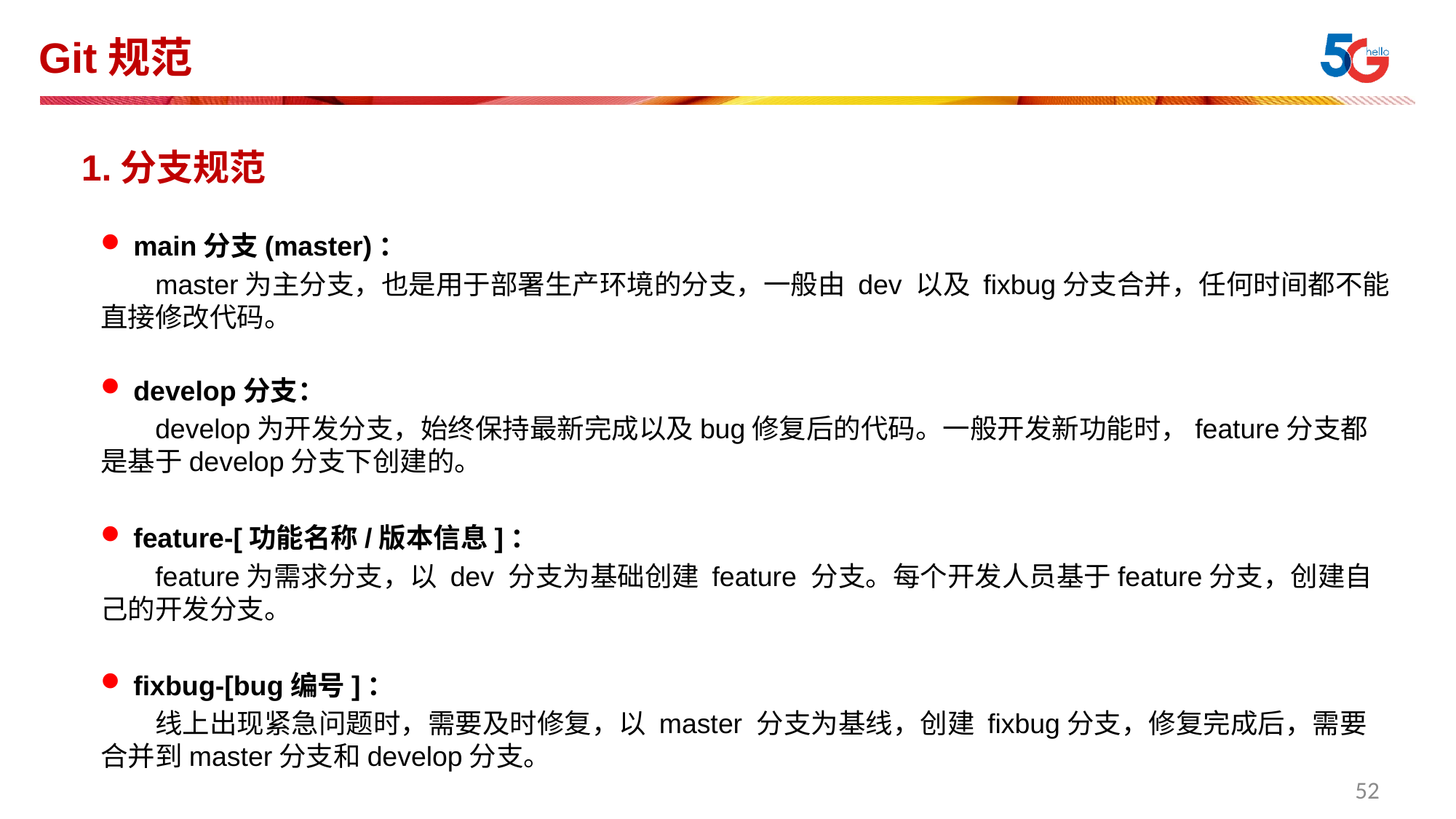

# Git规范
1.分支规范

main分支(master)：
master为主分支，也是用于部署生产环境的分支，一般由 dev 以及 fixbug分支合并，任何时间都不能直接修改代码。

develop分支：
develop为开发分支，始终保持最新完成以及bug修复后的代码。一般开发新功能时，feature分支都是基于develop分支下创建的。

feature-[功能名称/版本信息]：
feature为需求分支，以 dev 分支为基础创建 feature 分支。每个开发人员基于feature分支，创建自己的开发分支。

fixbug-[bug编号]：
线上出现紧急问题时，需要及时修复，以 master 分支为基线，创建 fixbug分支，修复完成后，需要合并到master分支和develop分支。